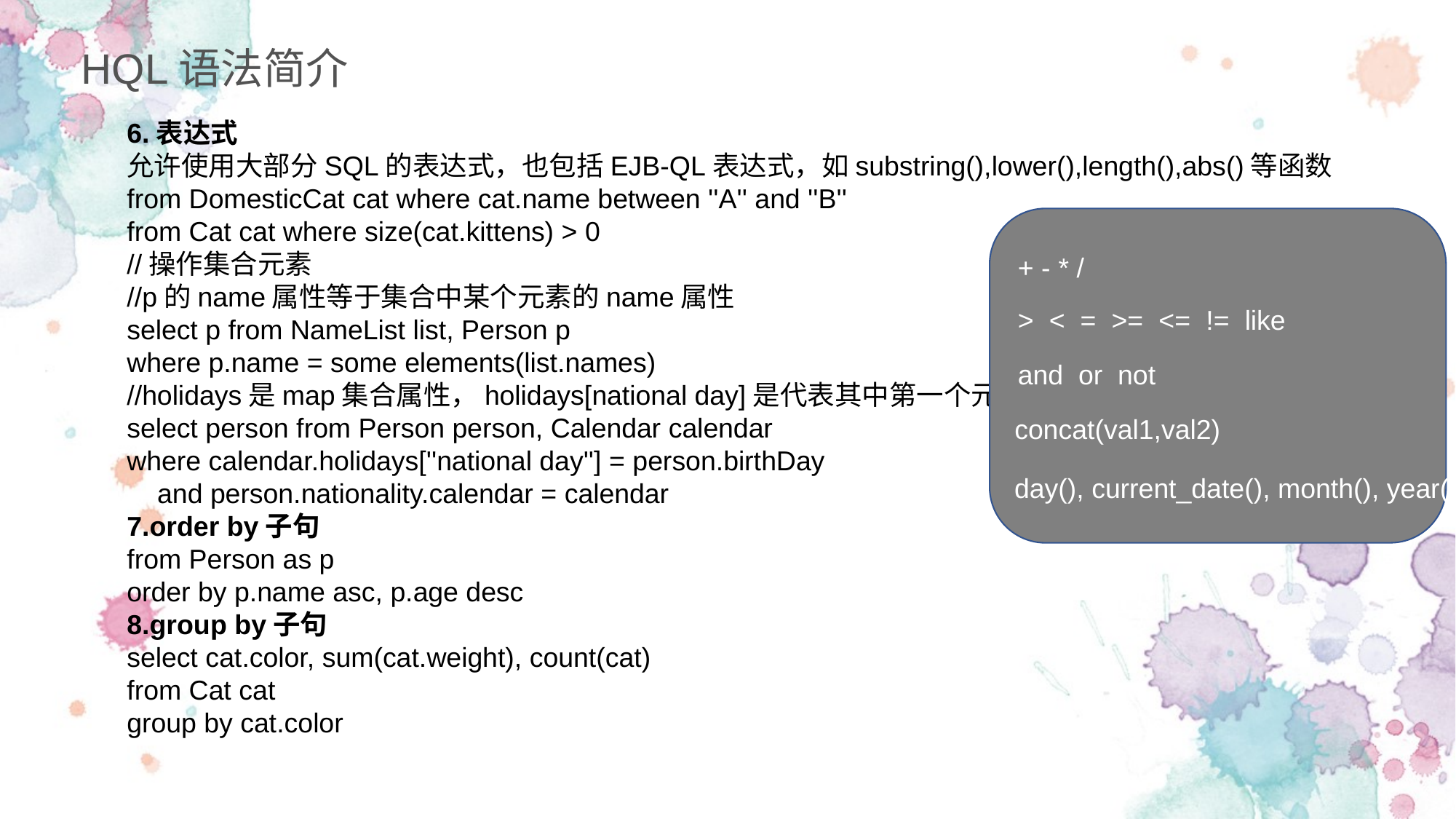

HQL语法简介
6.表达式
允许使用大部分SQL的表达式，也包括EJB-QL表达式，如substring(),lower(),length(),abs()等函数
from DomesticCat cat where cat.name between ''A'' and ''B''
from Cat cat where size(cat.kittens) > 0
//操作集合元素
//p的name属性等于集合中某个元素的name属性
select p from NameList list, Person p
where p.name = some elements(list.names)
//holidays是map集合属性，holidays[national day]是代表其中第一个元素
select person from Person person, Calendar calendar
where calendar.holidays[''national day''] = person.birthDay
    and person.nationality.calendar = calendar
7.order by子句
from Person as p
order by p.name asc, p.age desc
8.group by子句
select cat.color, sum(cat.weight), count(cat)
from Cat cat
group by cat.color

+ - * /
>  <  =  >=  <=  !=  like

and  or  not

concat(val1,val2)

day(), current_date(), month(), year()